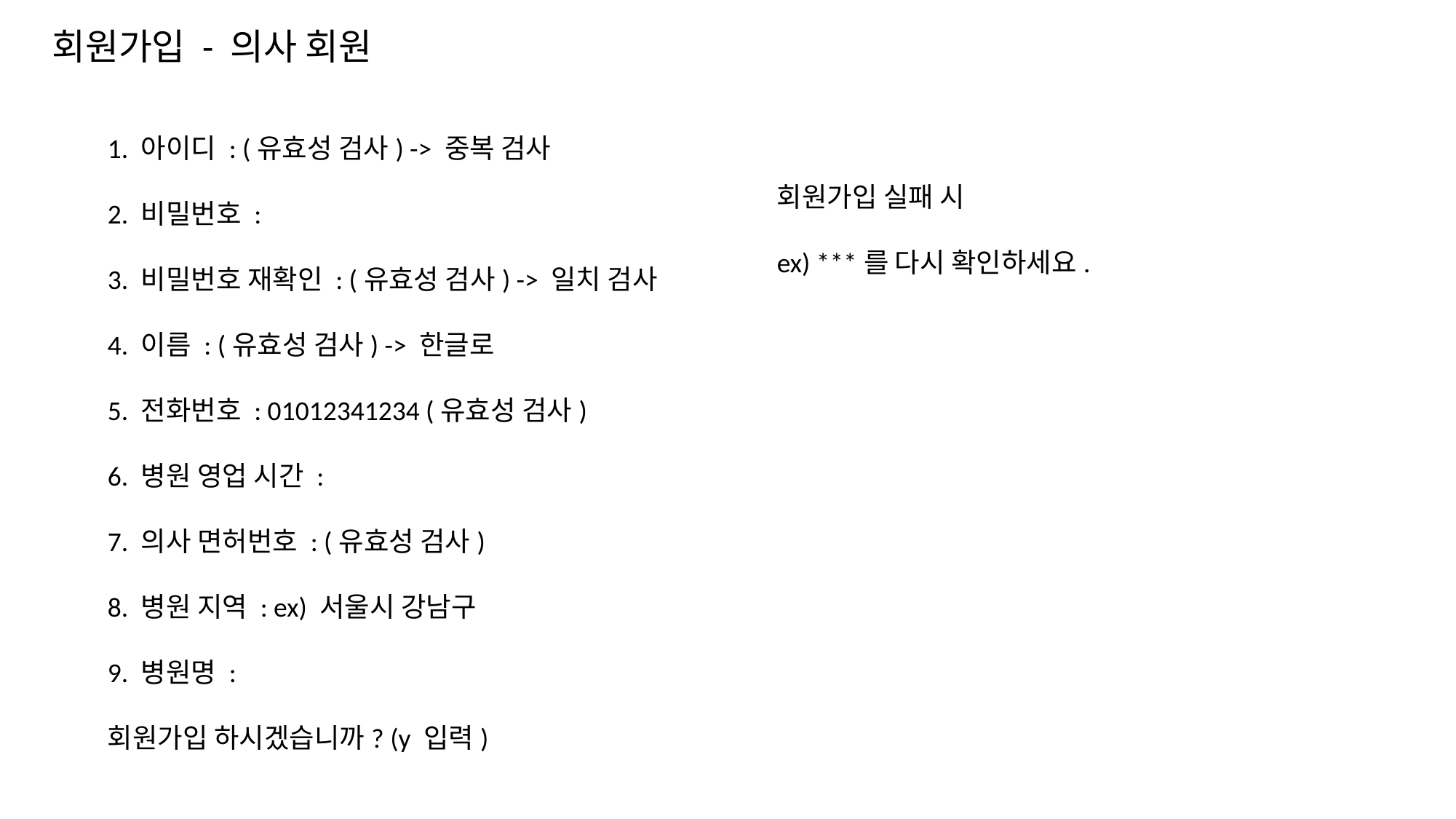

회원가입 - 의사 회원
1. 아이디 : (유효성 검사) -> 중복 검사

2. 비밀번호 :

3. 비밀번호 재확인 : (유효성 검사) -> 일치 검사

4. 이름 : (유효성 검사) -> 한글로

5. 전화번호 : 01012341234 (유효성 검사)

6. 병원 영업 시간 :

7. 의사 면허번호 : (유효성 검사)

8. 병원 지역 : ex) 서울시 강남구

9. 병원명 :

회원가입 하시겠습니까? (y 입력)
회원가입 실패 시

ex) ***를 다시 확인하세요.